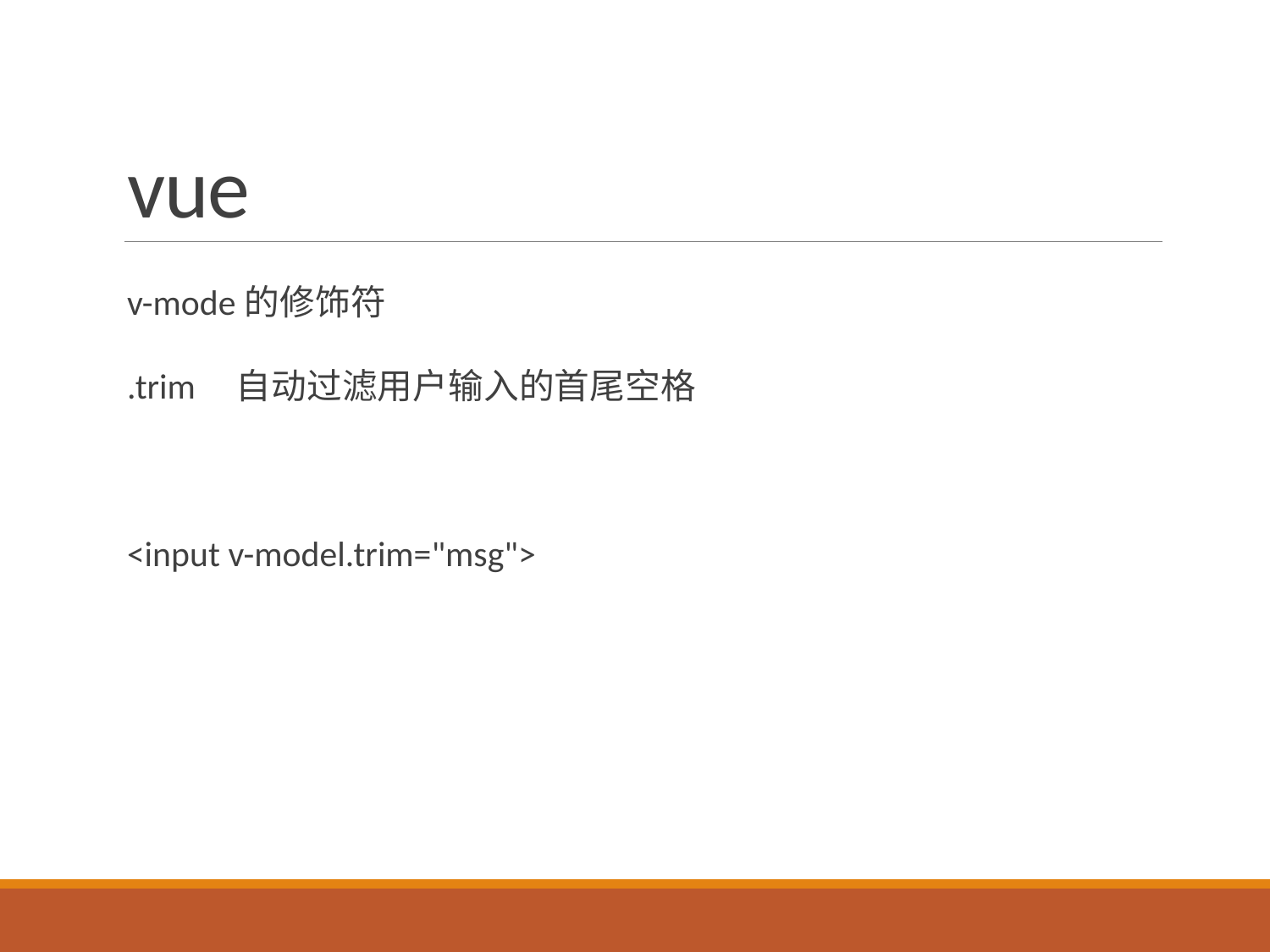

# vue
v-mode的修饰符
.trim    自动过滤用户输入的首尾空格

<input v-model.trim="msg">